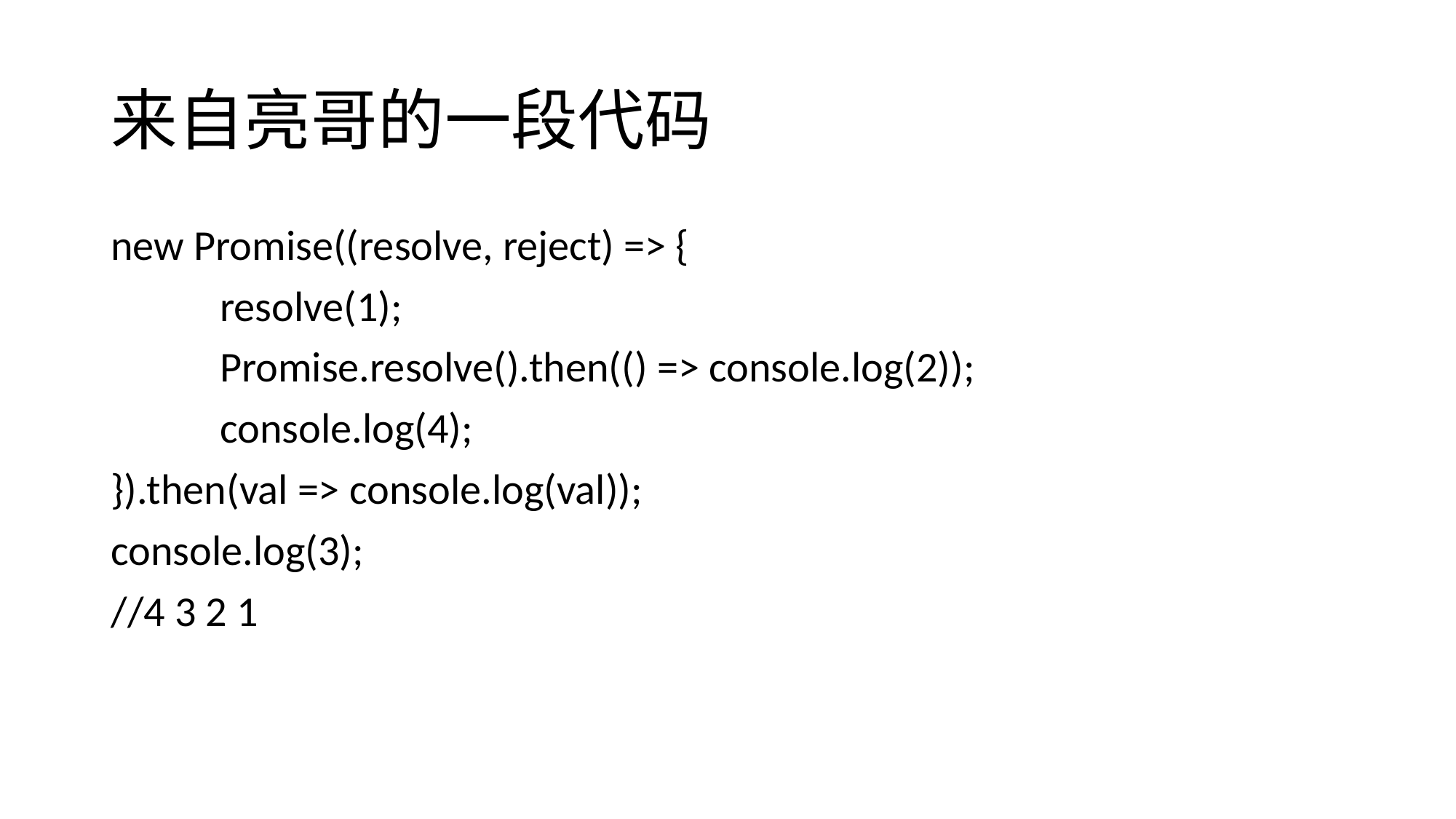

# 来自亮哥的一段代码
new Promise((resolve, reject) => {
	resolve(1);
	Promise.resolve().then(() => console.log(2));
	console.log(4);
}).then(val => console.log(val));
console.log(3);
//4 3 2 1